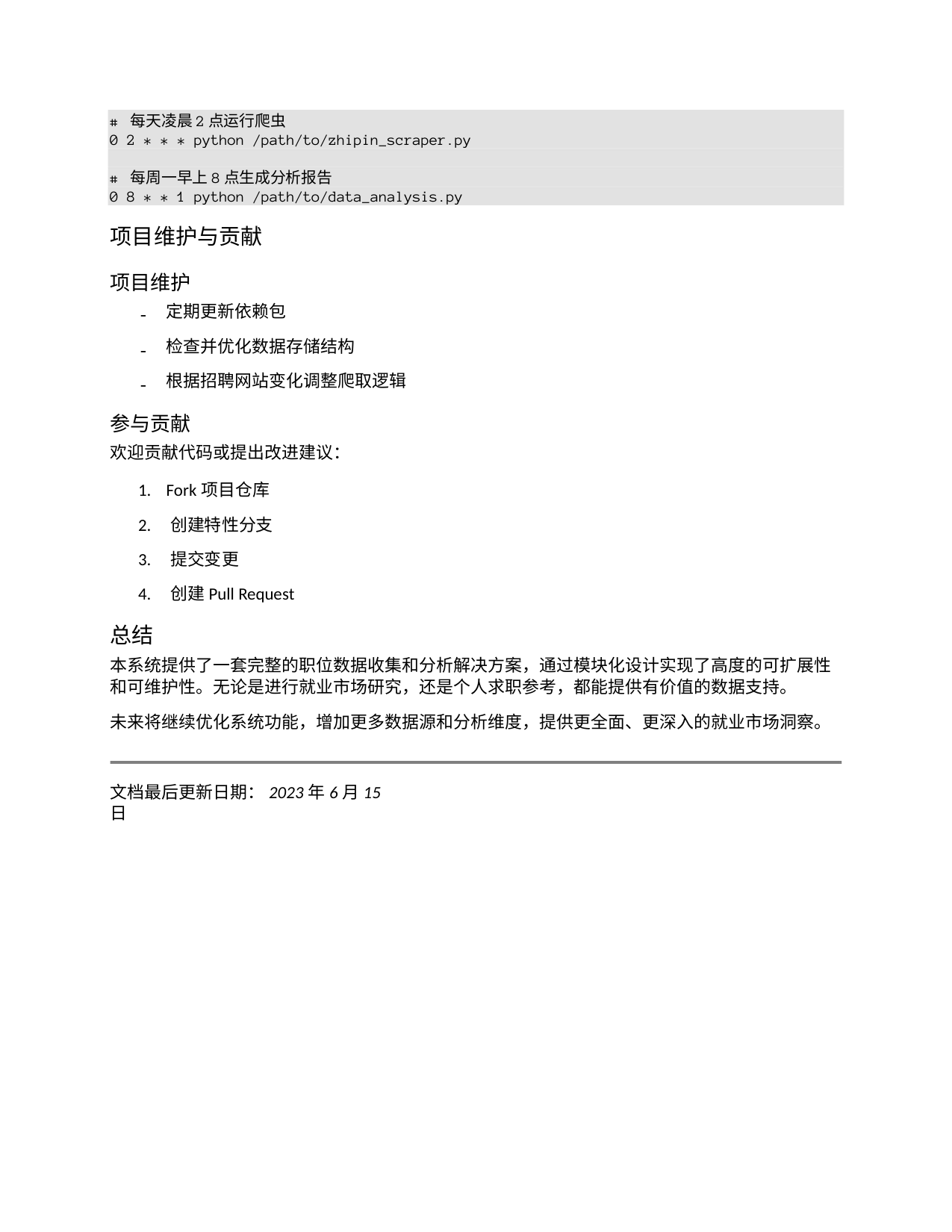

# 每天凌晨2点运行爬虫
0 2 * * * python /path/to/zhipin_scraper.py
# 每周一早上8点生成分析报告
0 8 * * 1 python /path/to/data_analysis.py
项目维护与贡献
项目维护
定期更新依赖包
-
-
-
检查并优化数据存储结构
根据招聘网站变化调整爬取逻辑
参与贡献
欢迎贡献代码或提出改进建议：
1. Fork项目仓库
2. 创建特性分支
3. 提交变更
4. 创建Pull Request
总结
本系统提供了一套完整的职位数据收集和分析解决方案，通过模块化设计实现了高度的可扩展性
和可维护性。无论是进行就业市场研究，还是个人求职参考，都能提供有价值的数据支持。
未来将继续优化系统功能，增加更多数据源和分析维度，提供更全面、更深入的就业市场洞察。

文档最后更新日期：2023年6月15日